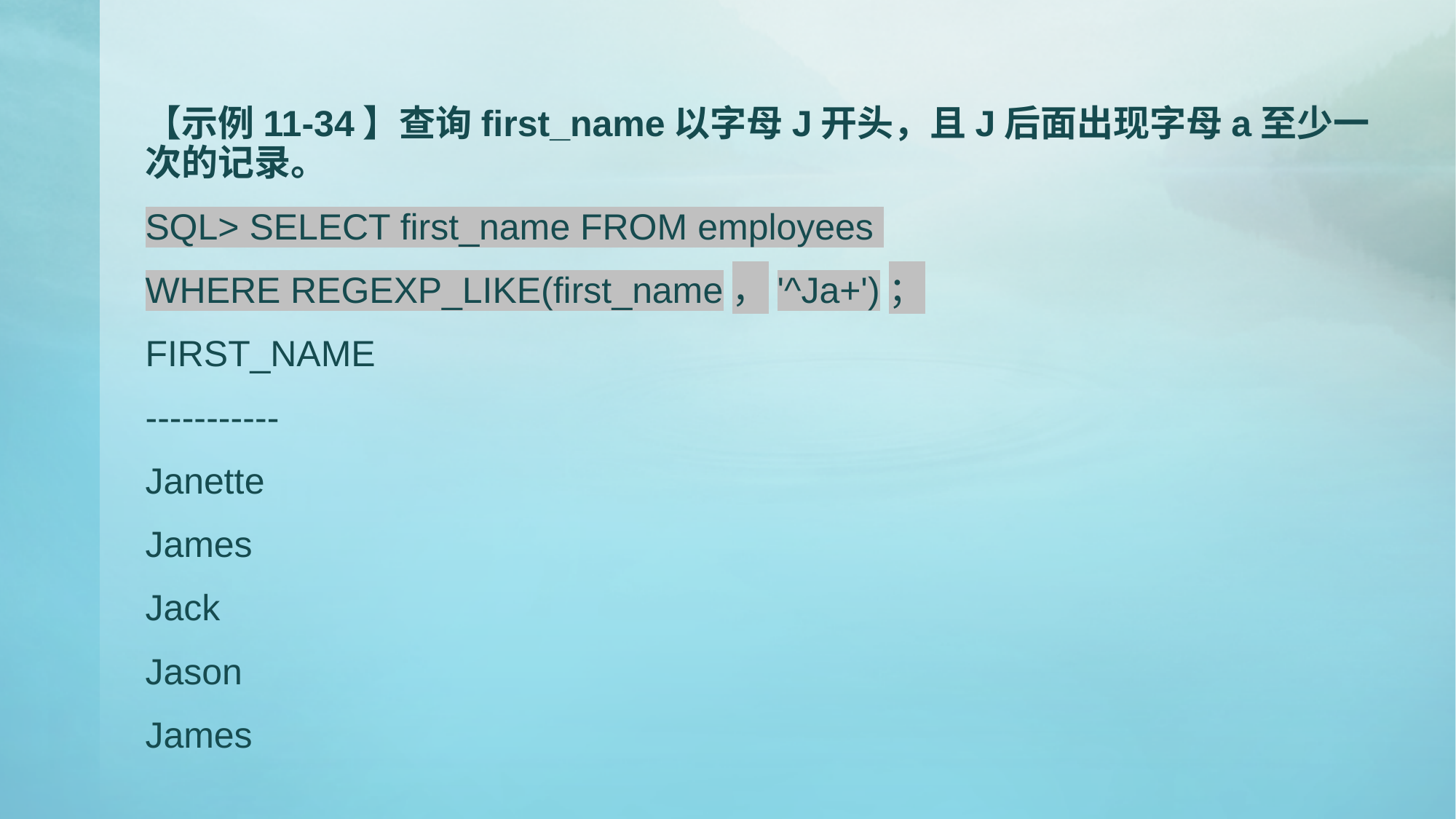

【示例11-34】查询first_name以字母J开头，且J后面出现字母a至少一次的记录。
SQL> SELECT first_name FROM employees
WHERE REGEXP_LIKE(first_name，'^Ja+')；
FIRST_NAME
-----------
Janette
James
Jack
Jason
James